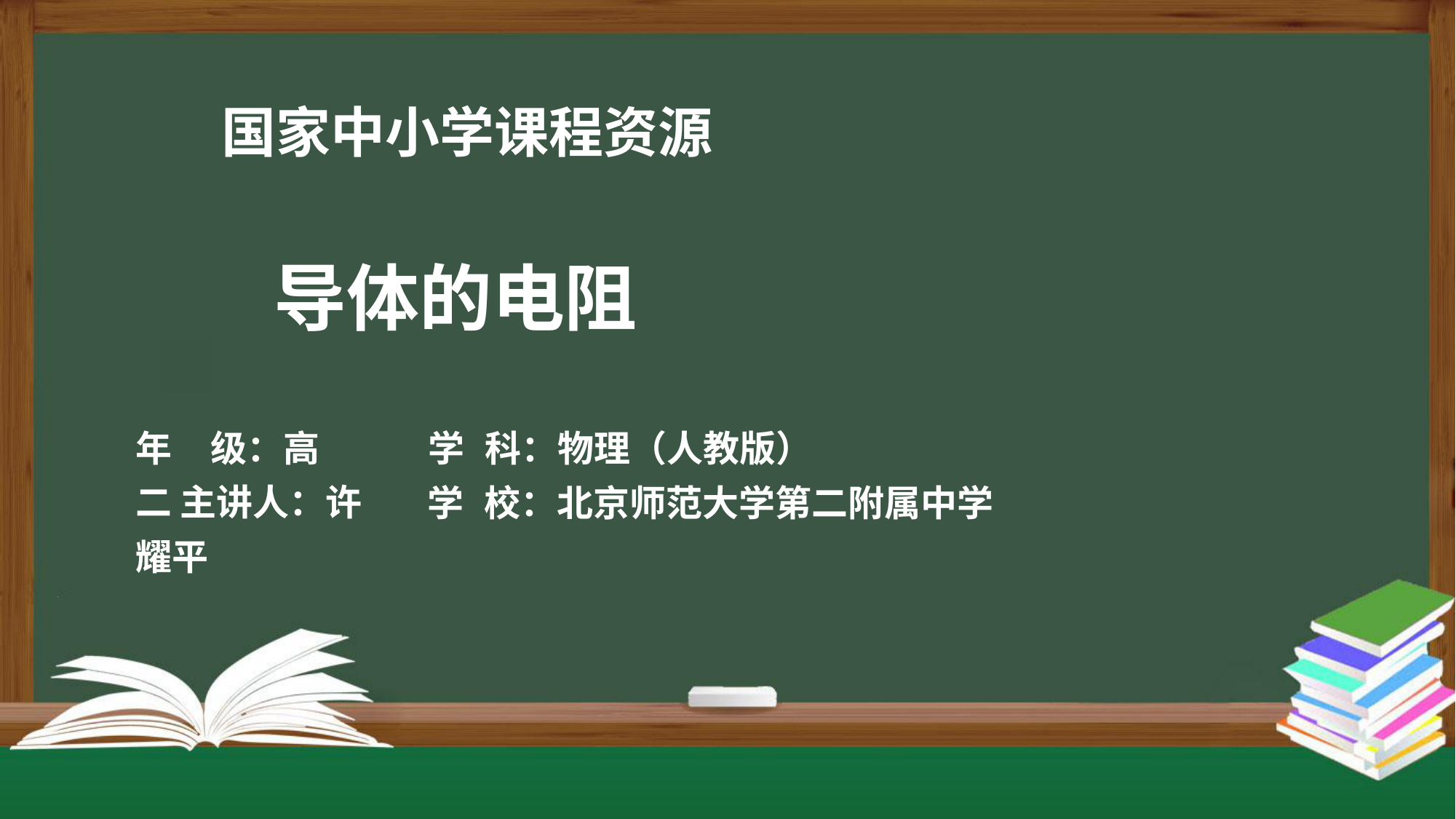

# 国家中小学课程资源
导体的电阻

年	级：高	二 主讲人：许耀平
学	科：物理（人教版）
学	校：北京师范大学第二附属中学